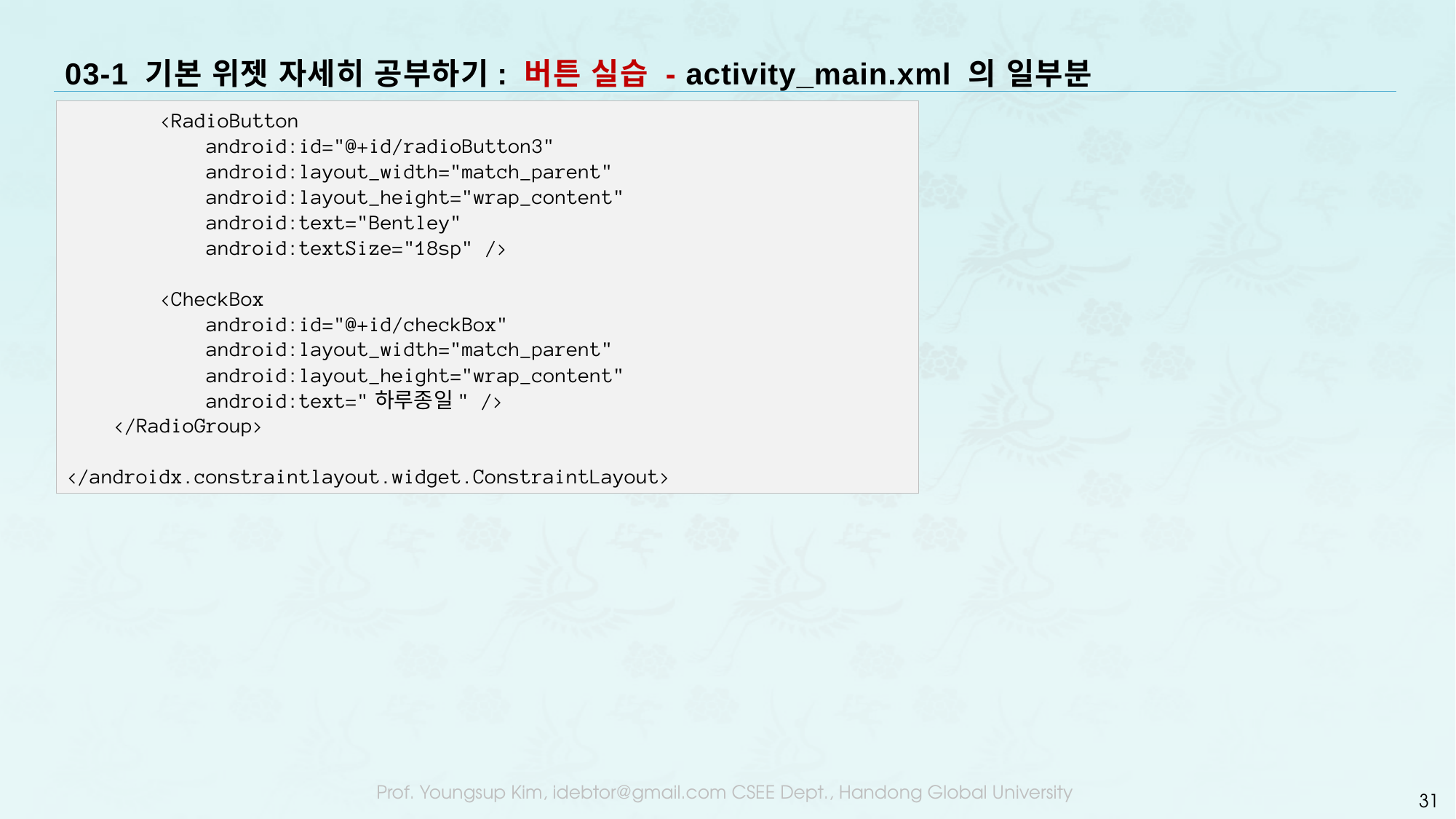

# 03-1 기본 위젯 자세히 공부하기: 버튼 실습 - activity_main.xml 의 일부분

        <RadioButton
            android:id="@+id/radioButton3"
            android:layout_width="match_parent"
            android:layout_height="wrap_content"
            android:text="Bentley"
            android:textSize="18sp" />

        <CheckBox
            android:id="@+id/checkBox"
            android:layout_width="match_parent"
            android:layout_height="wrap_content"
            android:text="하루종일" />
    </RadioGroup>

</androidx.constraintlayout.widget.ConstraintLayout>
31